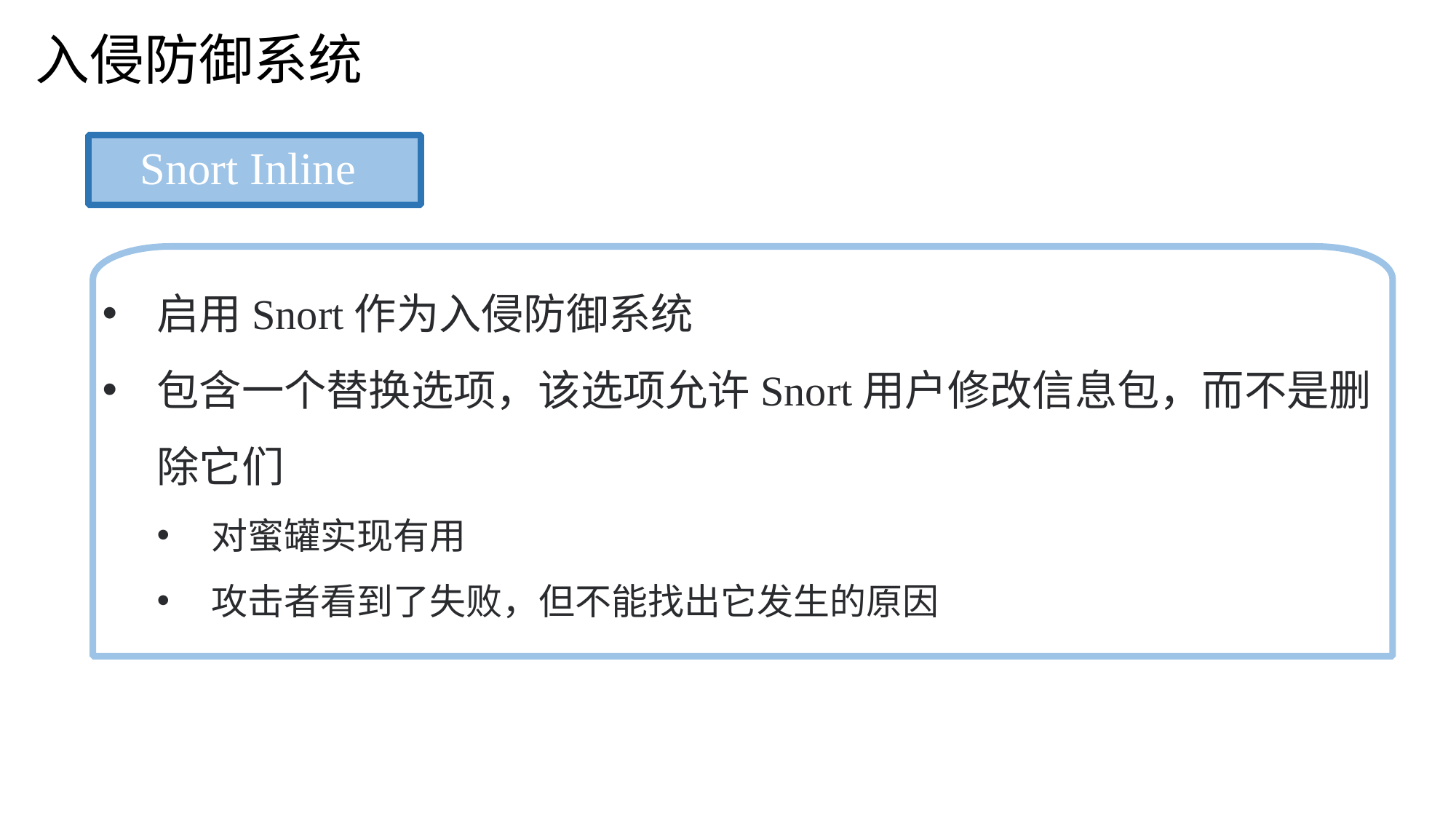

入侵防御系统
Snort Inline
启用Snort作为入侵防御系统
包含一个替换选项，该选项允许Snort用户修改信息包，而不是删除它们
对蜜罐实现有用
攻击者看到了失败，但不能找出它发生的原因